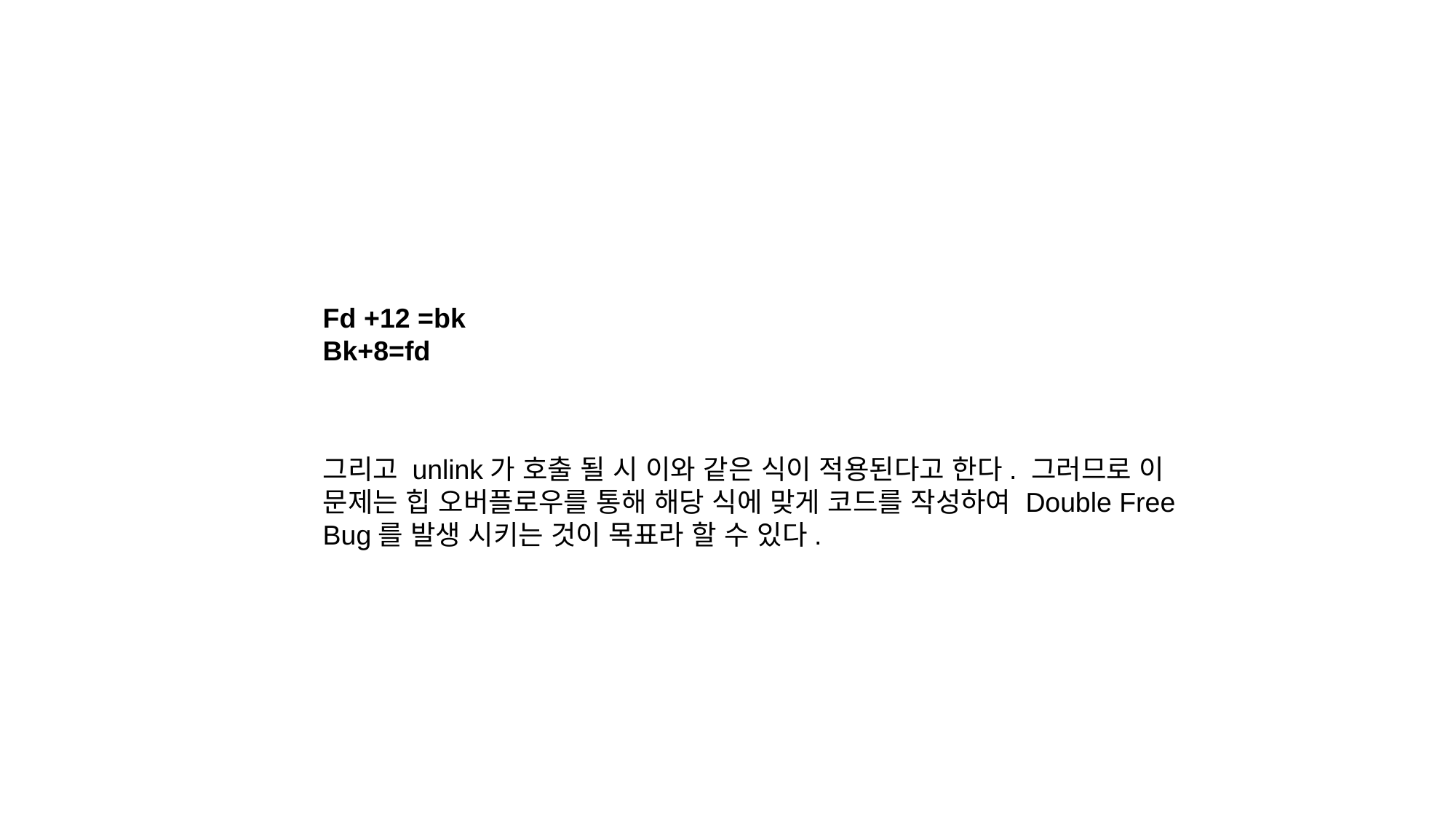

Fd +12 =bk
Bk+8=fd
그리고 unlink가 호출 될 시 이와 같은 식이 적용된다고 한다. 그러므로 이 문제는 힙 오버플로우를 통해 해당 식에 맞게 코드를 작성하여 Double Free Bug를 발생 시키는 것이 목표라 할 수 있다.